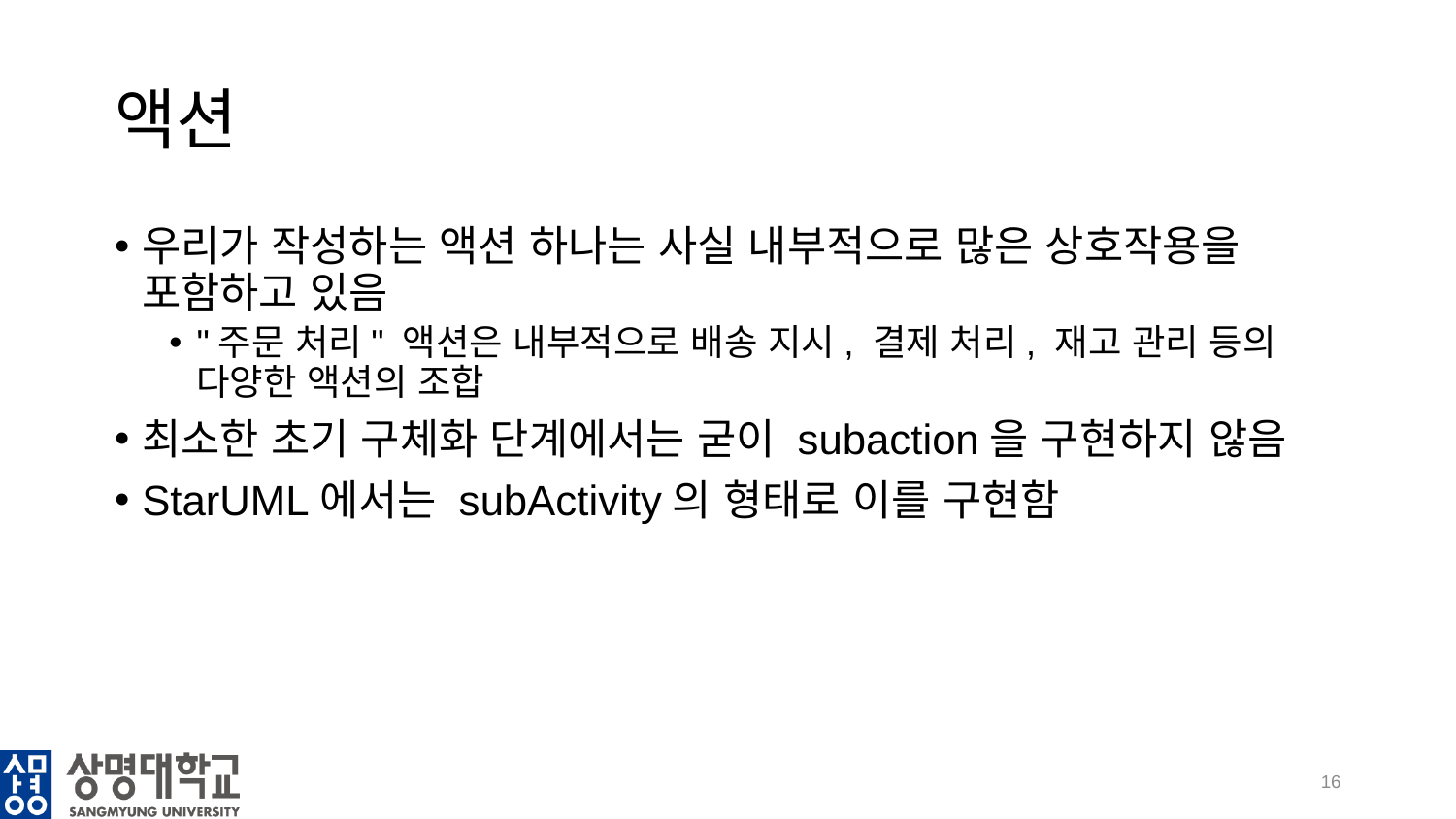

# 액션
우리가 작성하는 액션 하나는 사실 내부적으로 많은 상호작용을 포함하고 있음
"주문 처리" 액션은 내부적으로 배송 지시, 결제 처리, 재고 관리 등의 다양한 액션의 조합
최소한 초기 구체화 단계에서는 굳이 subaction을 구현하지 않음
StarUML에서는 subActivity의 형태로 이를 구현함
16